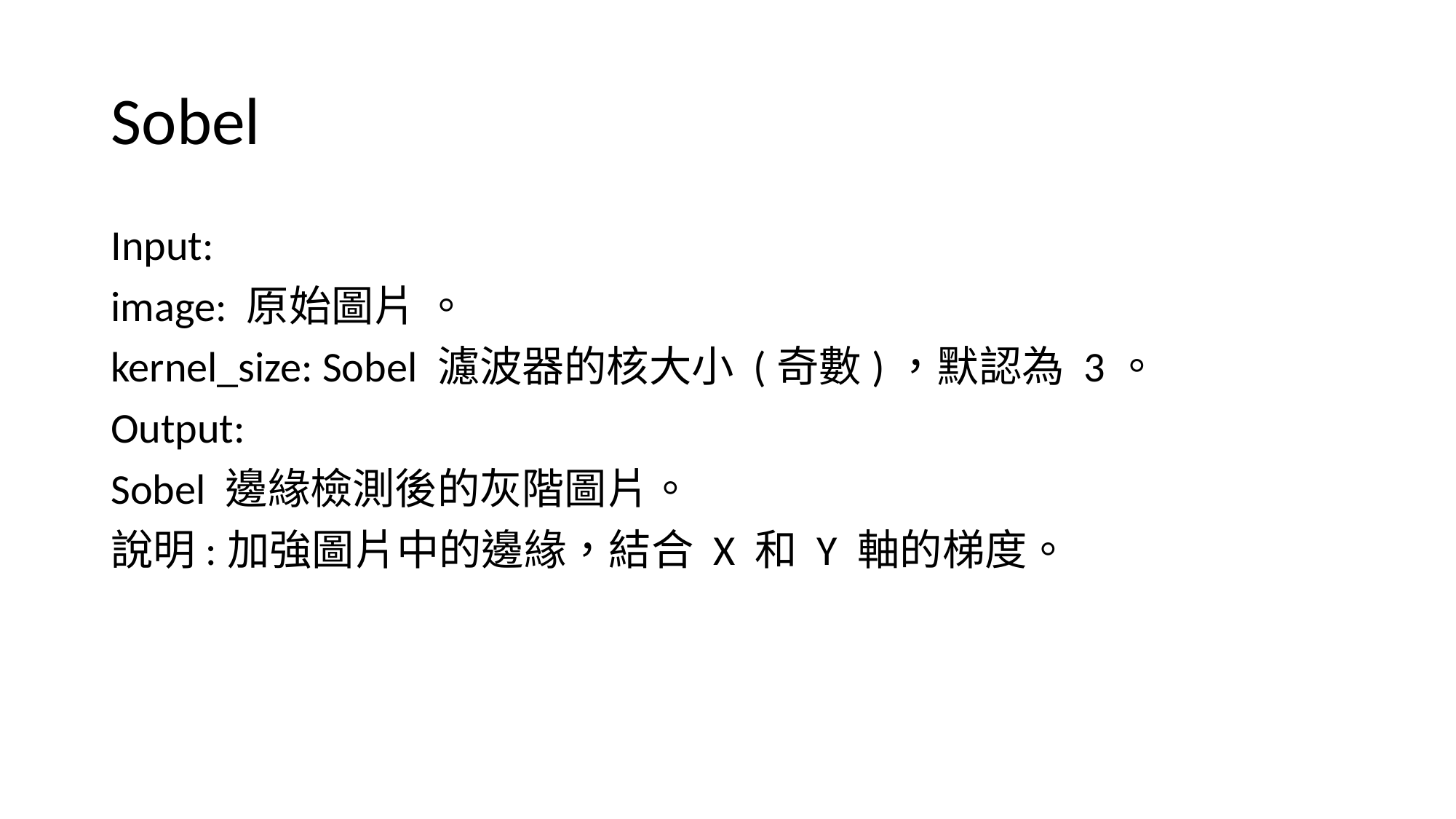

# Sobel
Input:
image: 原始圖片 。
kernel_size: Sobel 濾波器的核大小 (奇數)，默認為 3。
Output:
Sobel 邊緣檢測後的灰階圖片。
說明:加強圖片中的邊緣，結合 X 和 Y 軸的梯度。